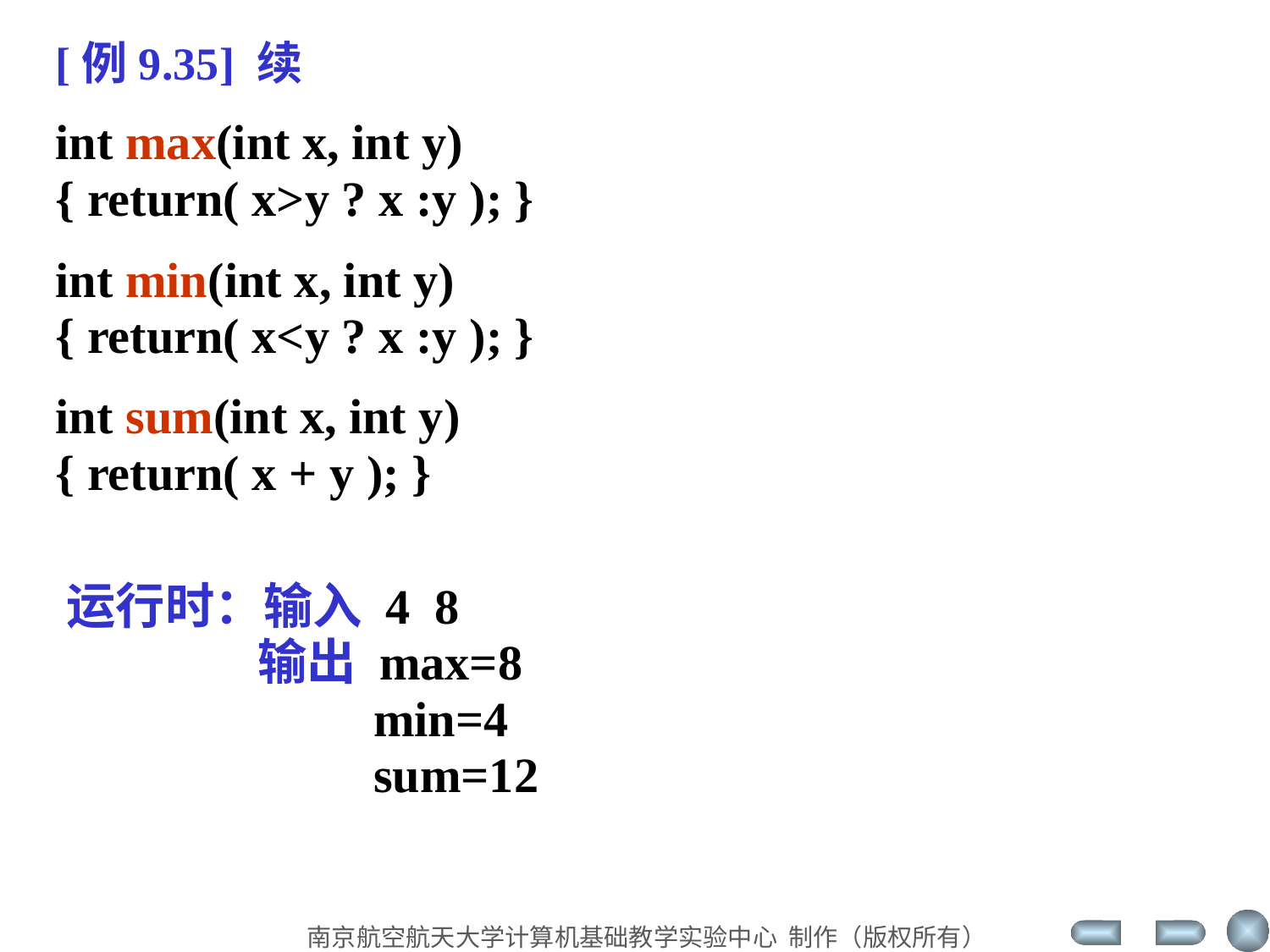

[例9.35] 续
int max(int x, int y)
{ return( x>y ? x :y ); }
int min(int x, int y)
{ return( x<y ? x :y ); }
int sum(int x, int y)
{ return( x + y ); }
运行时：输入 4  8
                输出 max=8
                         min=4
                         sum=12